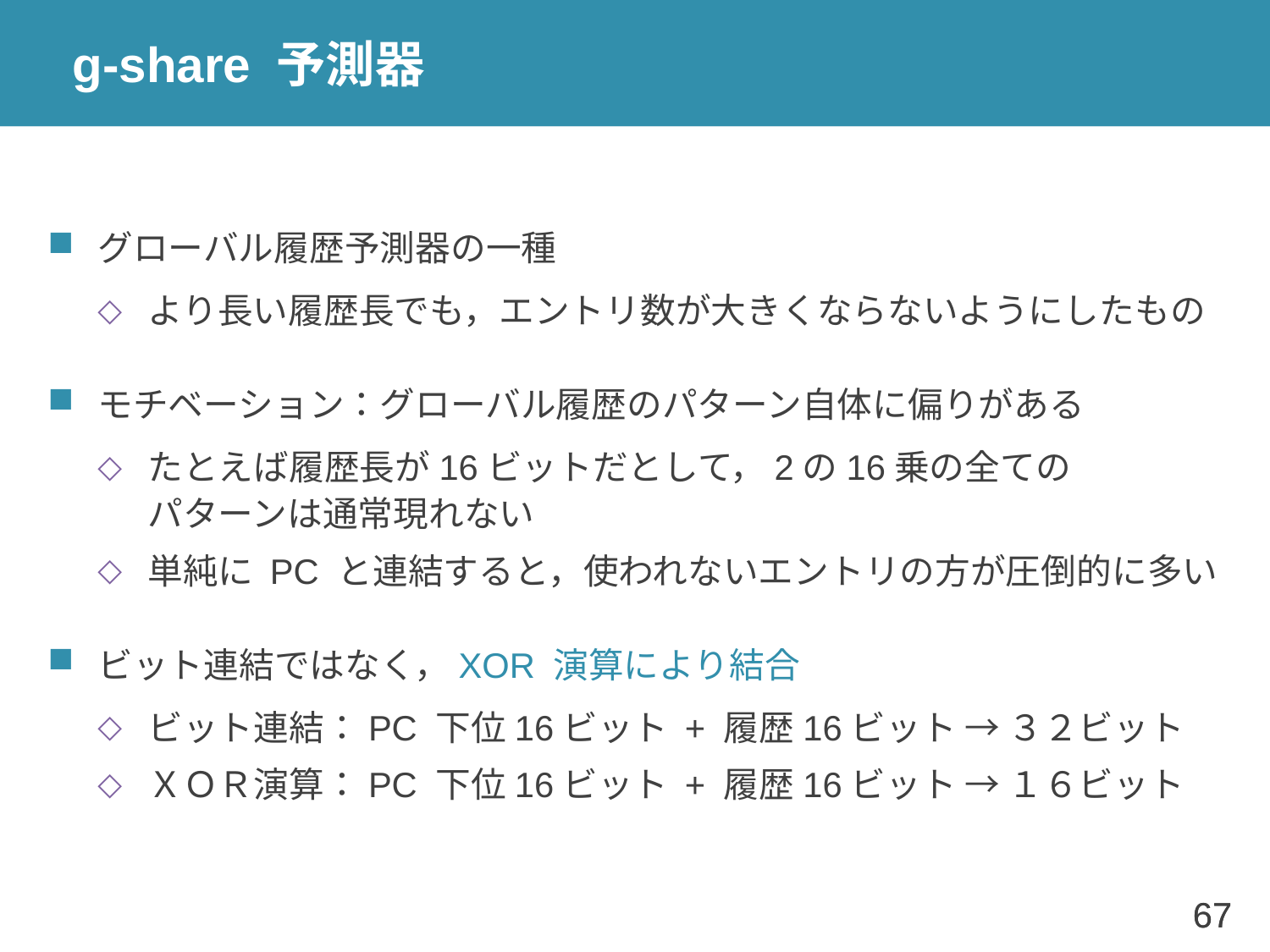

# g-share 予測器
グローバル履歴予測器の一種
より長い履歴長でも，エントリ数が大きくならないようにしたもの
モチベーション：グローバル履歴のパターン自体に偏りがある
たとえば履歴長が16ビットだとして，2の16乗の全ての
パターンは通常現れない
単純に PC と連結すると，使われないエントリの方が圧倒的に多い
ビット連結ではなく，XOR 演算により結合
ビット連結：PC 下位16ビット + 履歴16ビット → ３２ビット
ＸＯＲ演算：PC 下位16ビット + 履歴16ビット → １６ビット